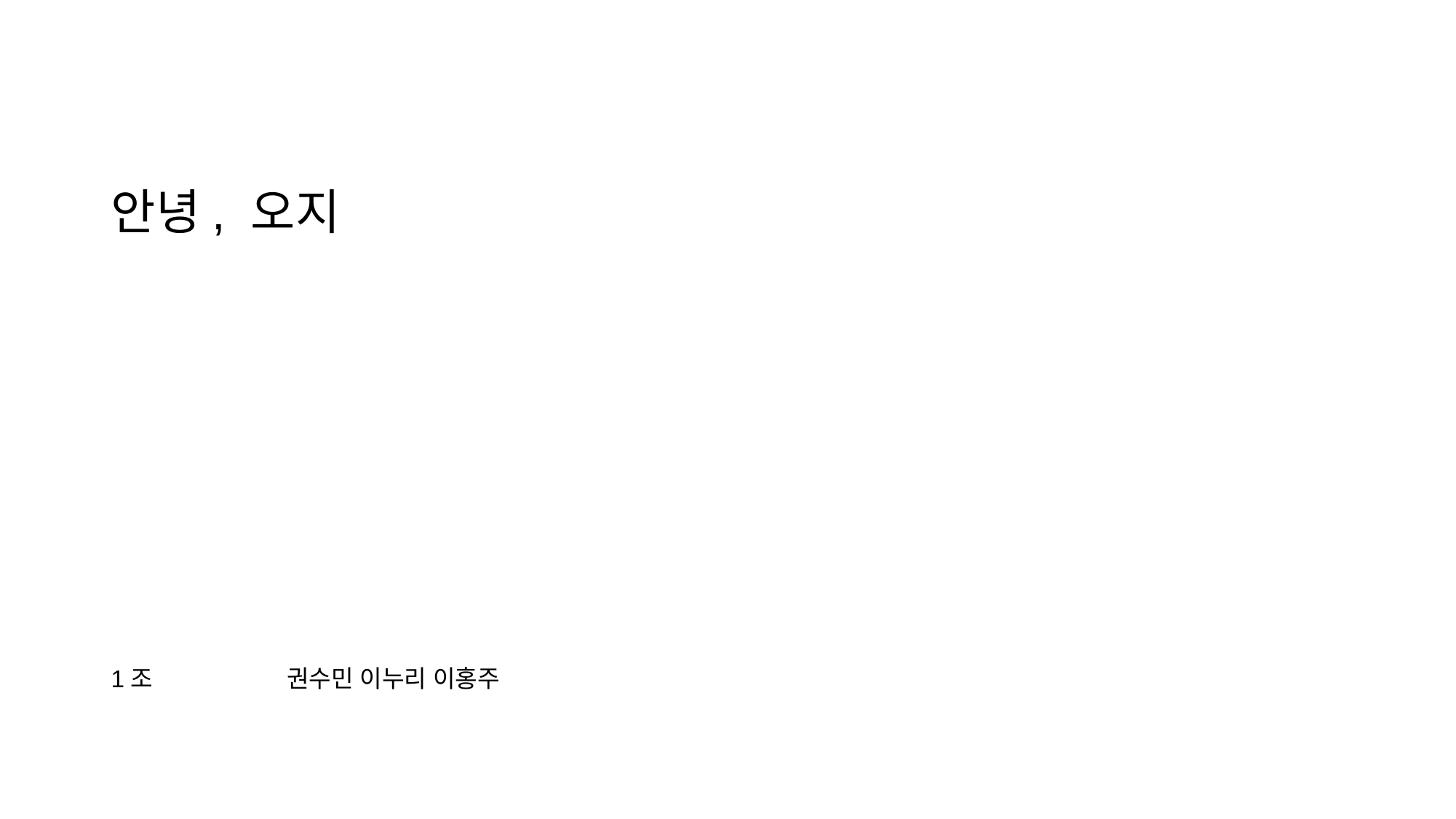

# 안녕, 오지

1조                    권수민 이누리 이홍주